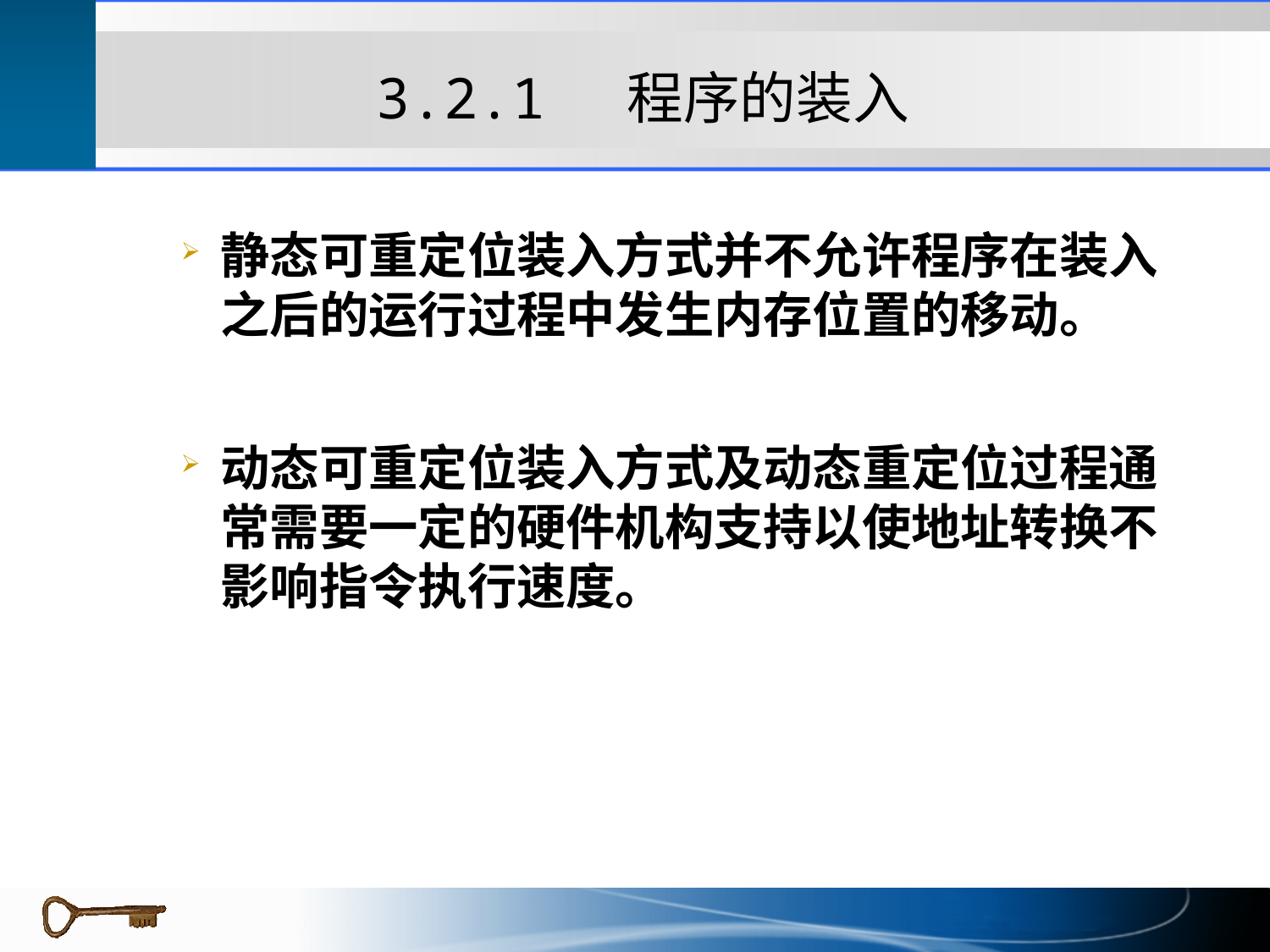

3.2.1  程序的装入
静态可重定位装入方式并不允许程序在装入之后的运行过程中发生内存位置的移动。

动态可重定位装入方式及动态重定位过程通常需要一定的硬件机构支持以使地址转换不影响指令执行速度。